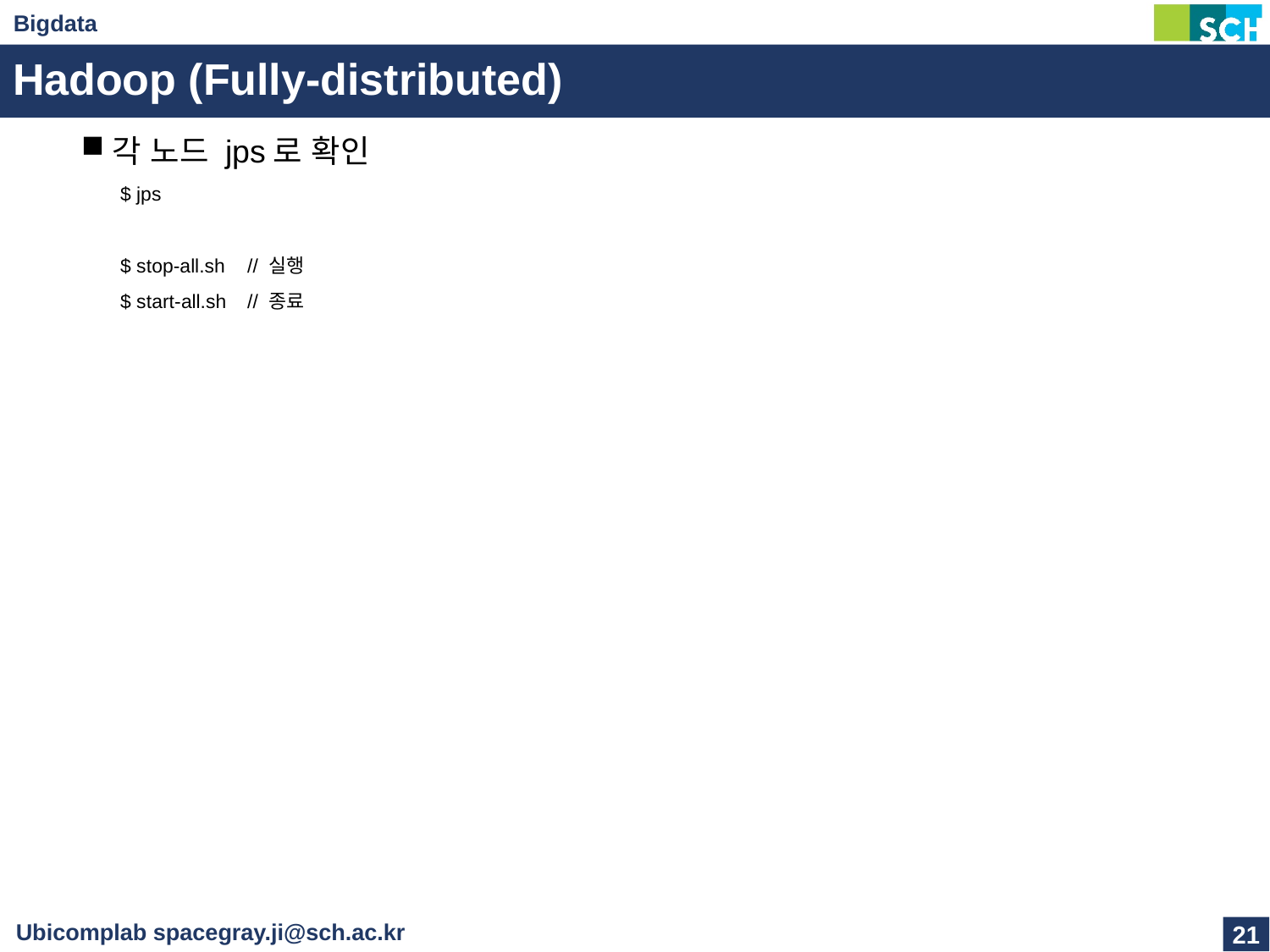

# Hadoop (Fully-distributed)
각 노드 jps로 확인
$ jps

$ stop-all.sh	// 실행
$ start-all.sh	// 종료
21